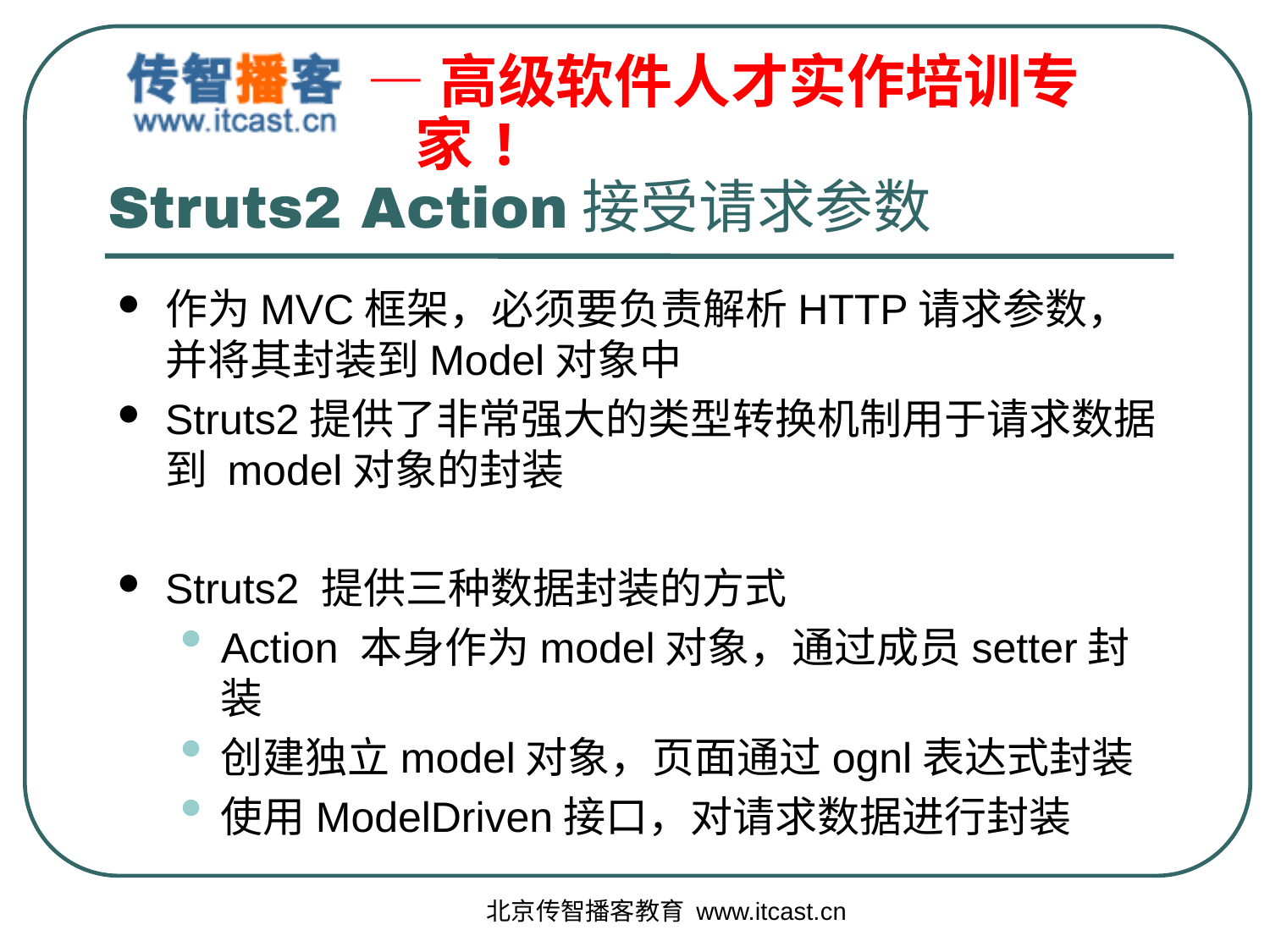

# Struts2 Action接受请求参数
作为MVC框架，必须要负责解析HTTP请求参数，并将其封装到Model对象中
Struts2提供了非常强大的类型转换机制用于请求数据 到 model对象的封装

Struts2 提供三种数据封装的方式
Action 本身作为model对象，通过成员setter封装
创建独立model对象，页面通过ognl表达式封装
使用ModelDriven接口，对请求数据进行封装
北京传智播客教育 www.itcast.cn